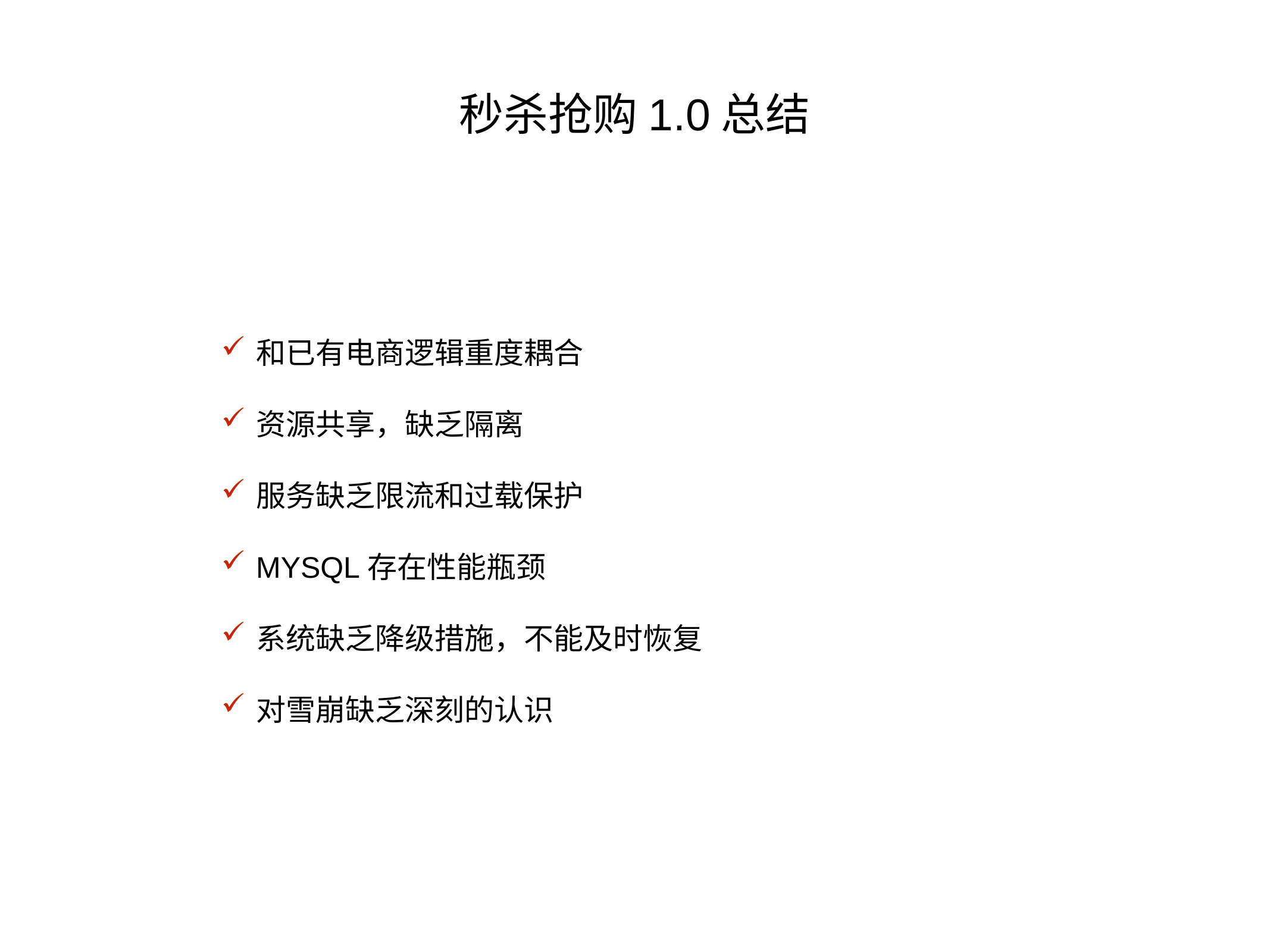

秒杀抢购1.0总结
和已有电商逻辑重度耦合
资源共享，缺乏隔离
服务缺乏限流和过载保护
MYSQL存在性能瓶颈
系统缺乏降级措施，不能及时恢复
对雪崩缺乏深刻的认识